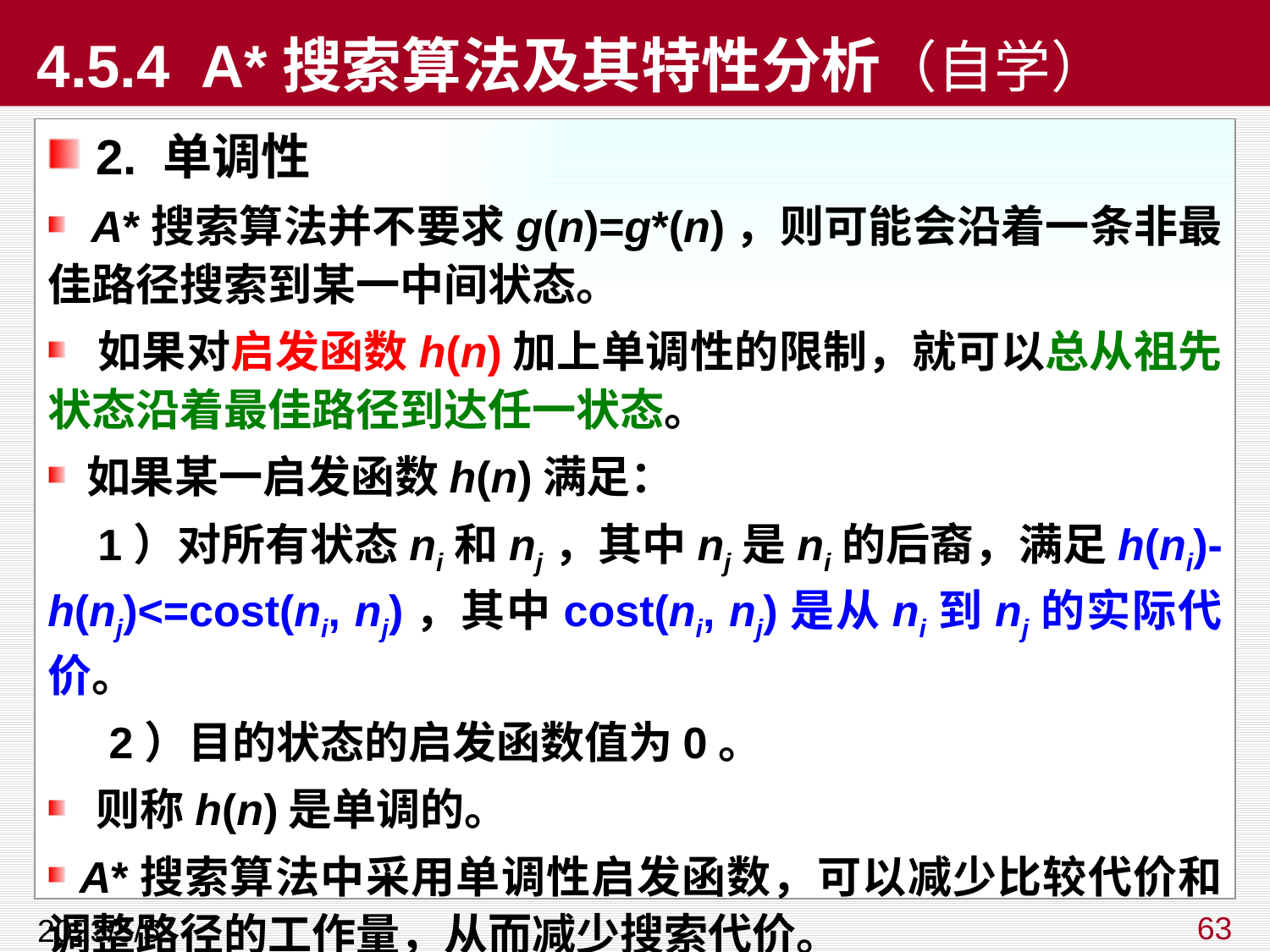

# 4.5.4  A*搜索算法及其特性分析（自学）
 2. 单调性
  A*搜索算法并不要求g(n)=g*(n)，则可能会沿着一条非最佳路径搜索到某一中间状态。
  如果对启发函数h(n)加上单调性的限制，就可以总从祖先状态沿着最佳路径到达任一状态。
 如果某一启发函数h(n)满足：
    1）对所有状态ni和nj，其中nj是ni的后裔，满足h(ni)-h(nj)<=cost(ni, nj)，其中cost(ni, nj)是从ni到nj的实际代价。
     2）目的状态的启发函数值为0。
  则称h(n)是单调的。
 A*搜索算法中采用单调性启发函数，可以减少比较代价和调整路径的工作量，从而减少搜索代价。
63
2023/5/5